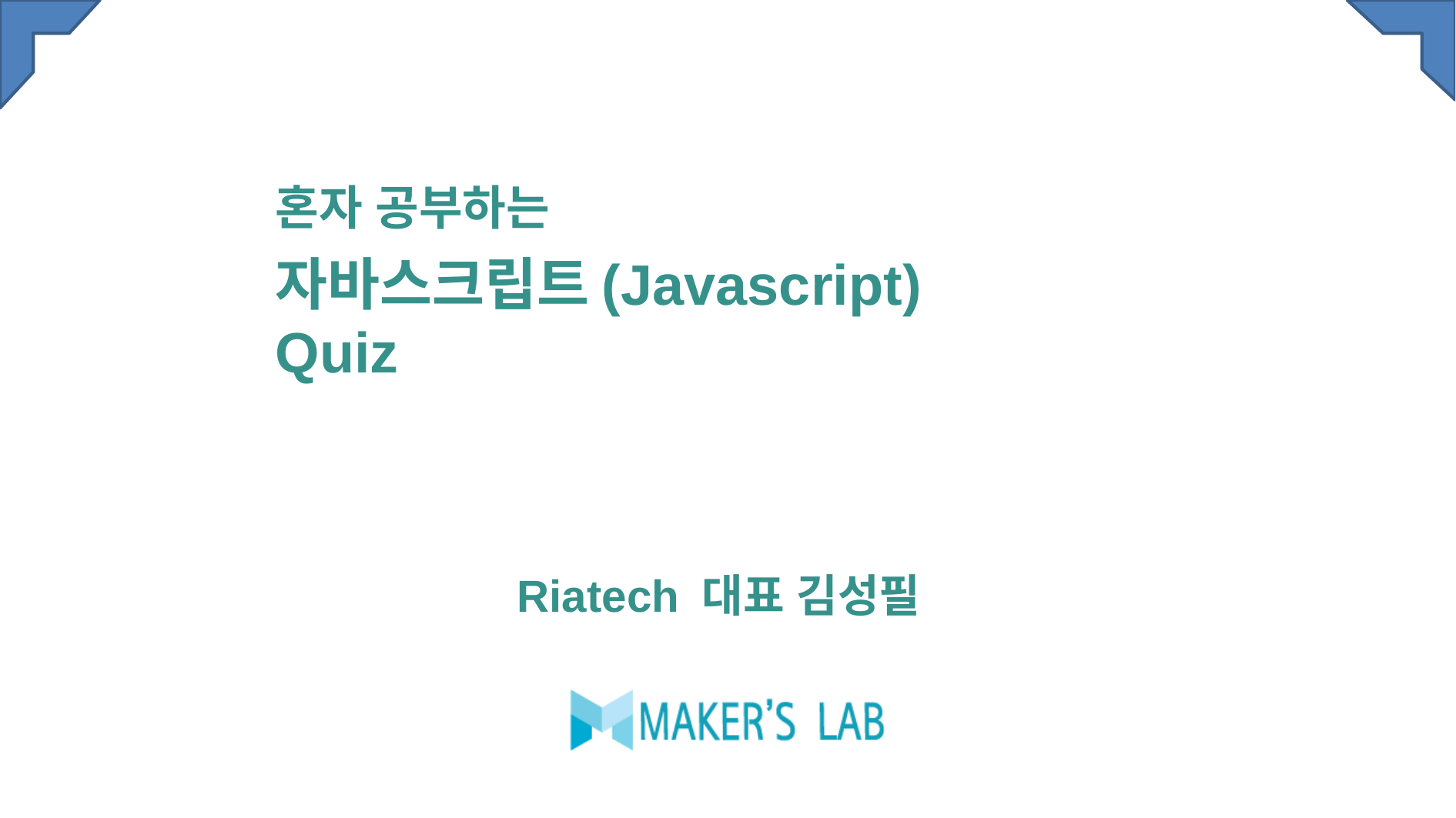

# 혼자 공부하는 자바스크립트(Javascript) Quiz
Riatech 대표 김성필